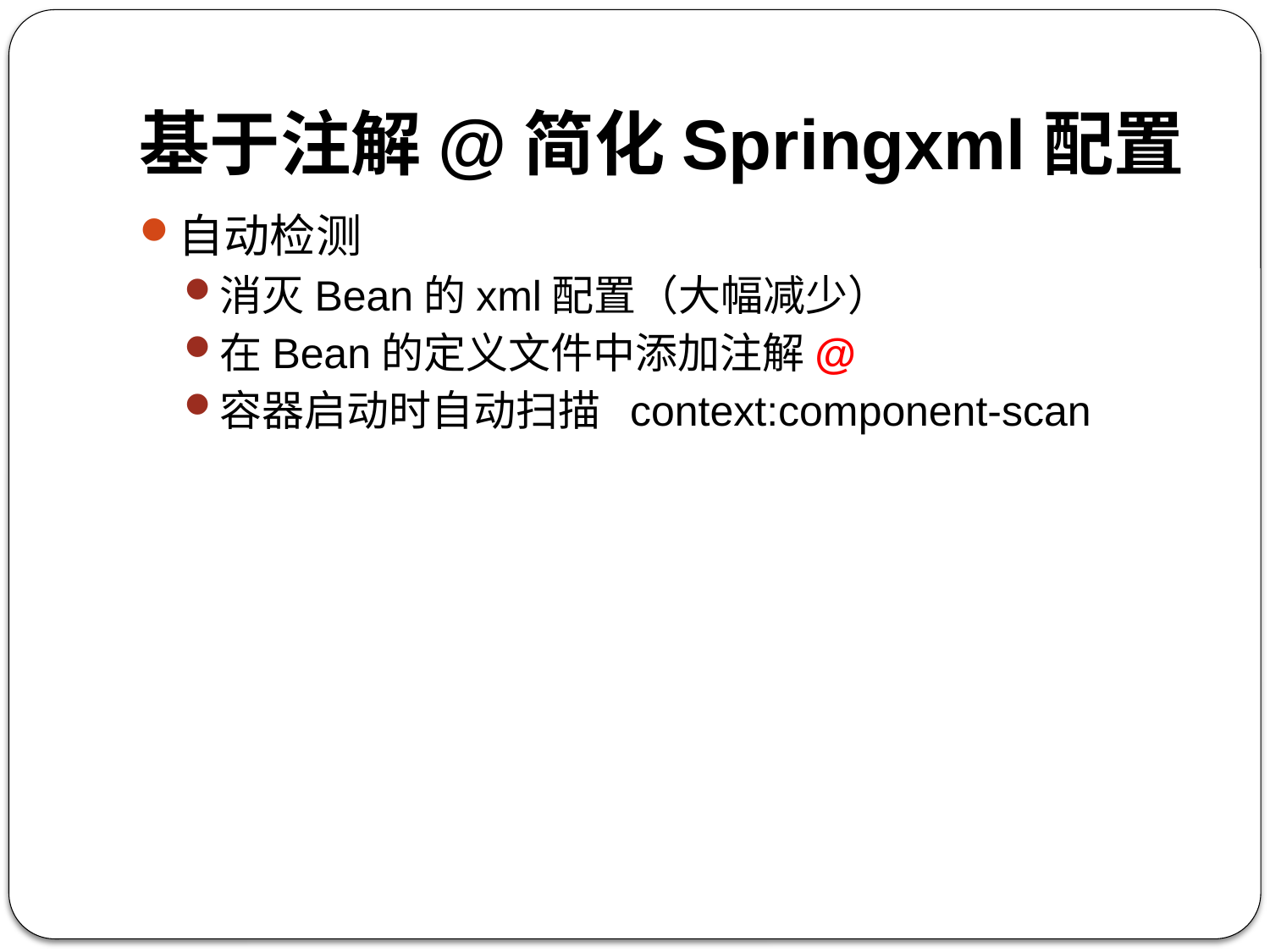

# 基于注解@简化Springxml配置
自动检测
消灭Bean的xml配置（大幅减少）
在Bean的定义文件中添加注解@
容器启动时自动扫描  context:component-scan